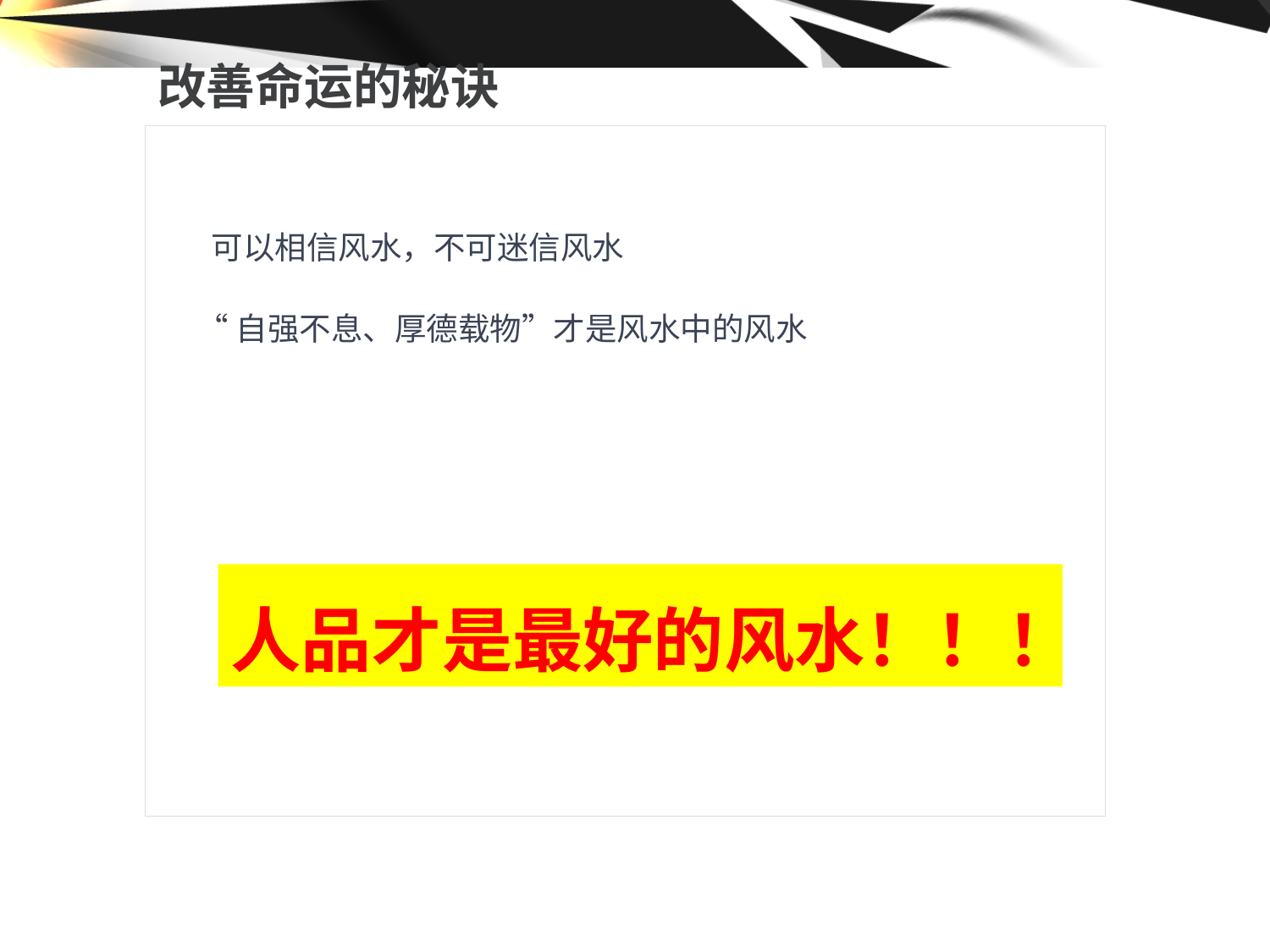

# 改善命运的秘诀

    可以相信风水，不可迷信风水
   “自强不息、厚德载物”才是风水中的风水
人品才是最好的风水！！！